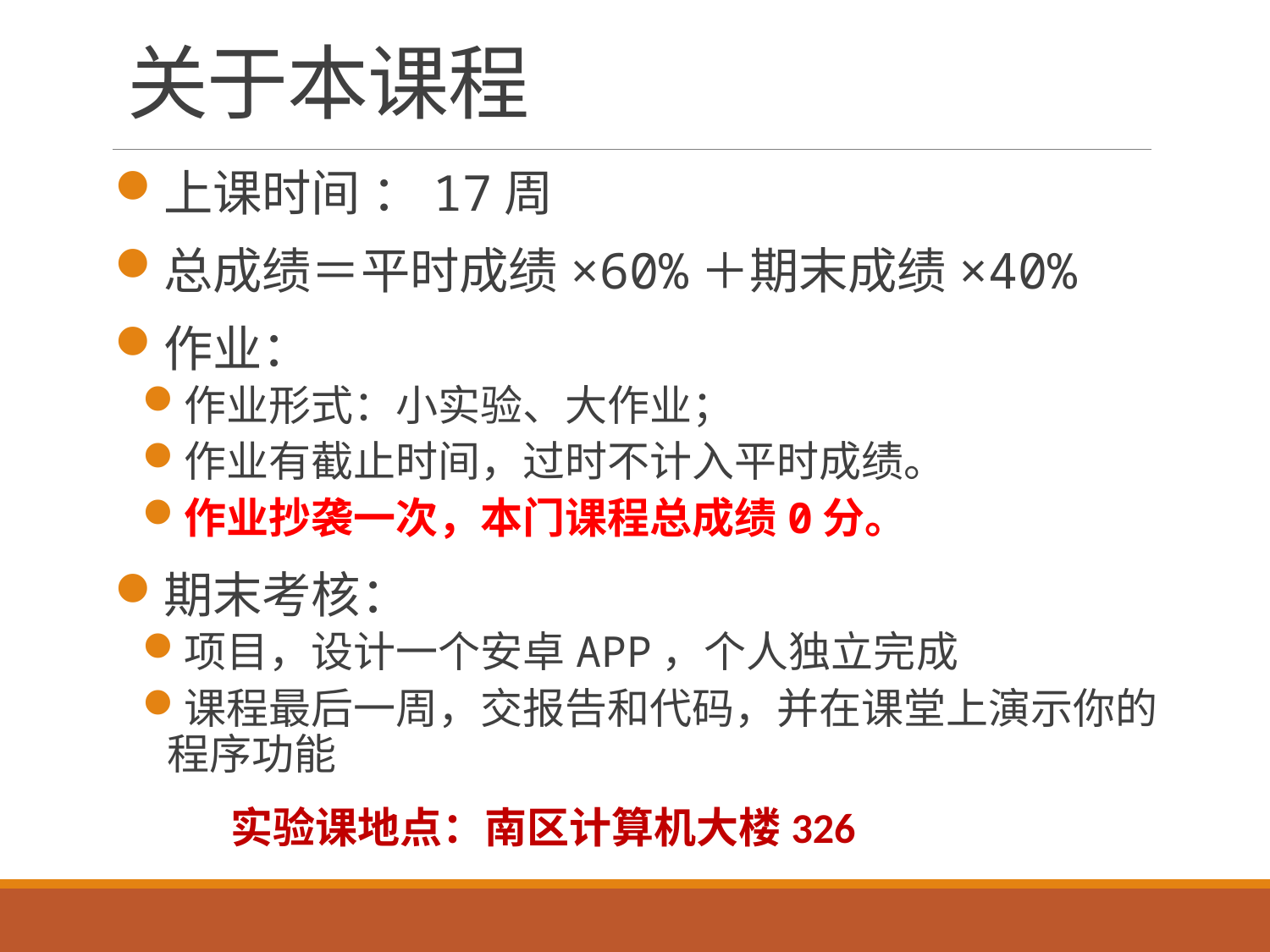

# 关于本课程
上课时间 ：17周
总成绩＝平时成绩×60%＋期末成绩×40%
作业：
作业形式：小实验、大作业；
作业有截止时间，过时不计入平时成绩。
作业抄袭一次，本门课程总成绩0分。
期末考核：
项目，设计一个安卓APP，个人独立完成
课程最后一周，交报告和代码，并在课堂上演示你的程序功能
实验课地点：南区计算机大楼326